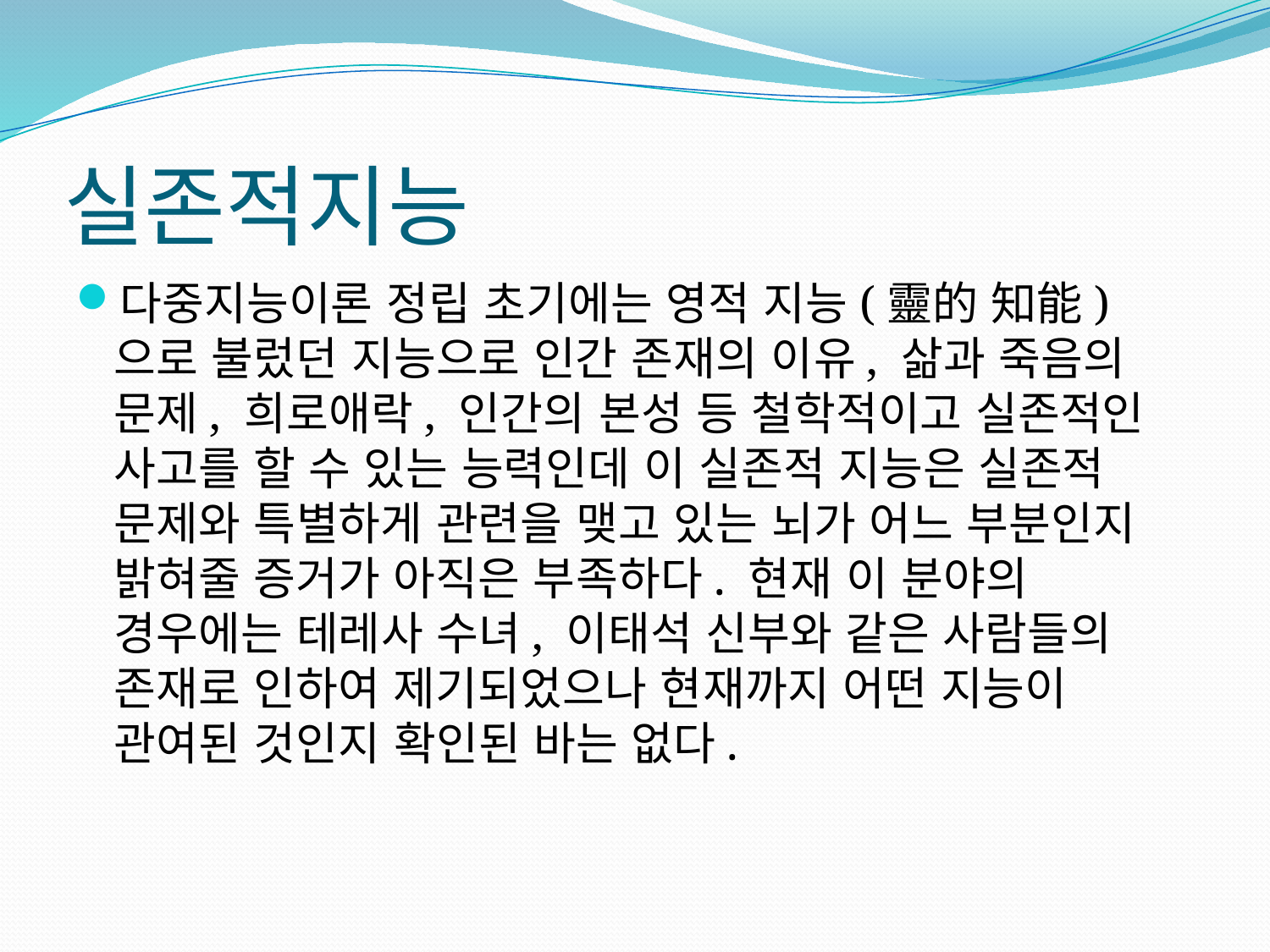

# 실존적지능
다중지능이론 정립 초기에는 영적 지능(靈的 知能)으로 불렀던 지능으로 인간 존재의 이유, 삶과 죽음의 문제, 희로애락, 인간의 본성 등 철학적이고 실존적인 사고를 할 수 있는 능력인데 이 실존적 지능은 실존적 문제와 특별하게 관련을 맺고 있는 뇌가 어느 부분인지 밝혀줄 증거가 아직은 부족하다. 현재 이 분야의 경우에는 테레사 수녀, 이태석 신부와 같은 사람들의 존재로 인하여 제기되었으나 현재까지 어떤 지능이 관여된 것인지 확인된 바는 없다.